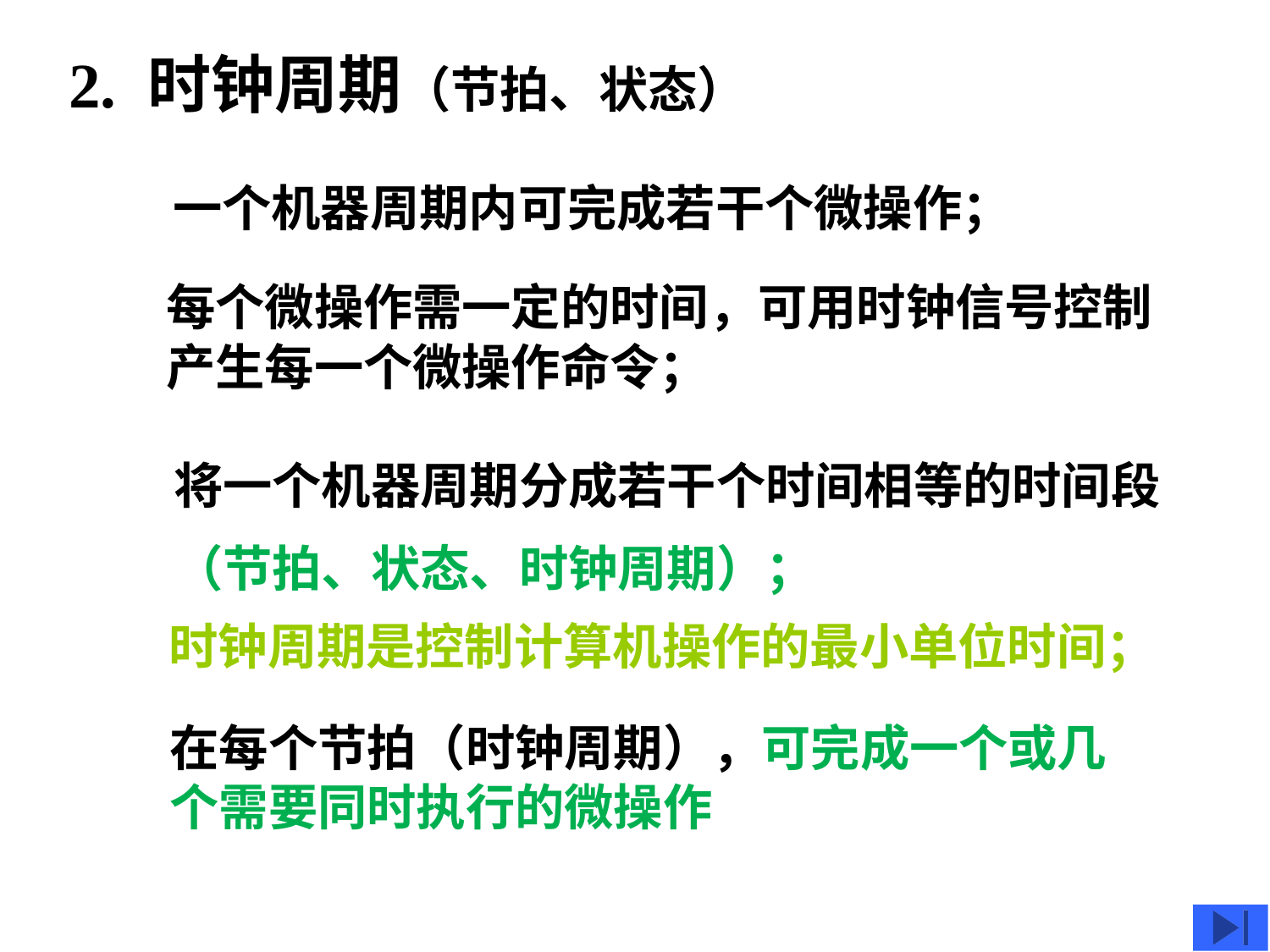

2. 时钟周期（节拍、状态）
一个机器周期内可完成若干个微操作；
每个微操作需一定的时间，可用时钟信号控制产生每一个微操作命令；
将一个机器周期分成若干个时间相等的时间段（节拍、状态、时钟周期）；
时钟周期是控制计算机操作的最小单位时间；
在每个节拍（时钟周期），可完成一个或几个需要同时执行的微操作